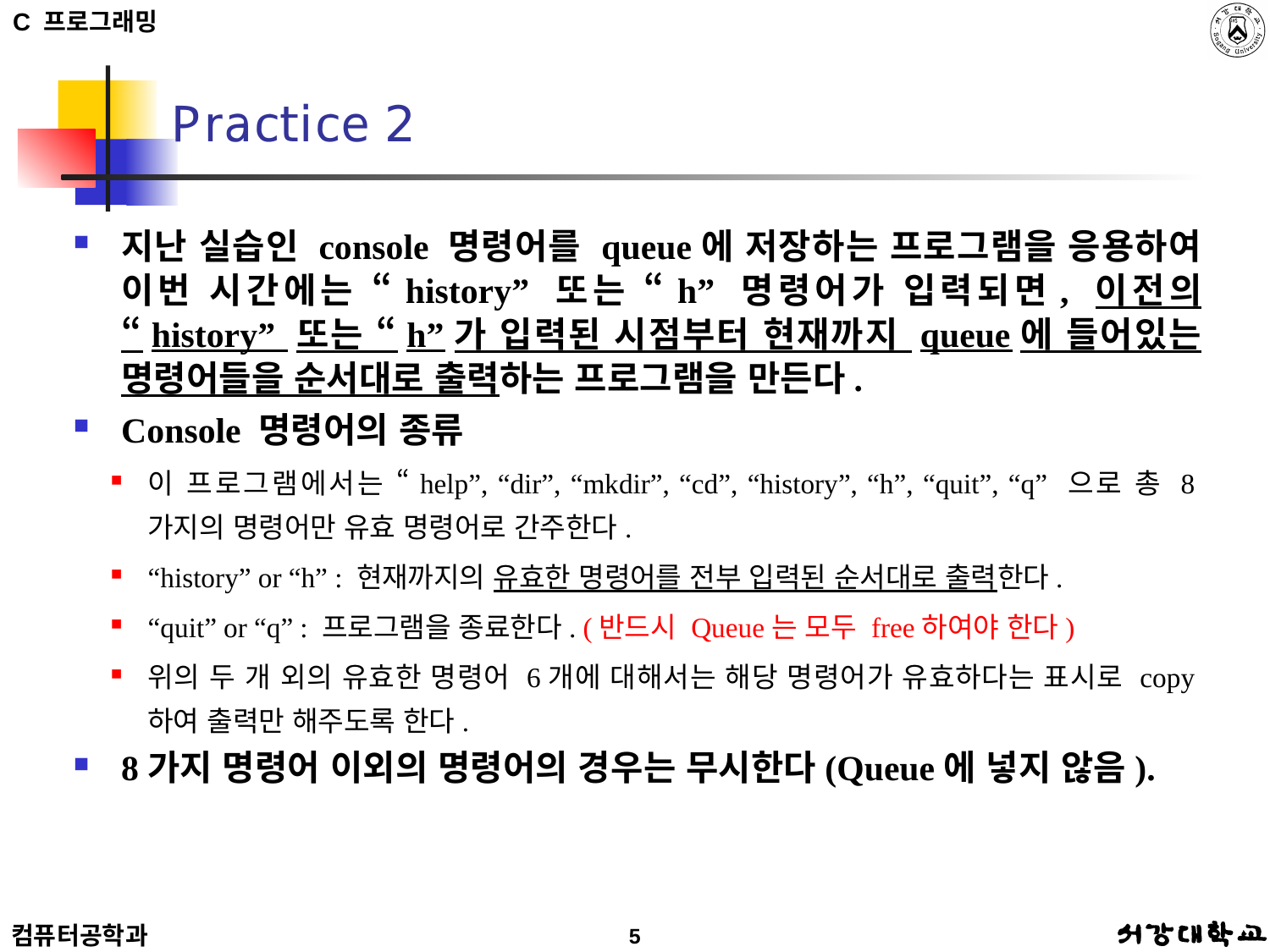

# Practice 2
지난 실습인 console 명령어를 queue에 저장하는 프로그램을 응용하여 이번 시간에는 “history” 또는 “h” 명령어가 입력되면, 이전의 “history” 또는 “h”가 입력된 시점부터 현재까지 queue에 들어있는 명령어들을 순서대로 출력하는 프로그램을 만든다.
Console 명령어의 종류
이 프로그램에서는 “help”, “dir”, “mkdir”, “cd”, “history”, “h”, “quit”, “q” 으로 총 8가지의 명령어만 유효 명령어로 간주한다.
“history” or “h” : 현재까지의 유효한 명령어를 전부 입력된 순서대로 출력한다.
“quit” or “q” : 프로그램을 종료한다. (반드시 Queue는 모두 free하여야 한다)
위의 두 개 외의 유효한 명령어 6개에 대해서는 해당 명령어가 유효하다는 표시로 copy하여 출력만 해주도록 한다.
8가지 명령어 이외의 명령어의 경우는 무시한다(Queue에 넣지 않음).
5